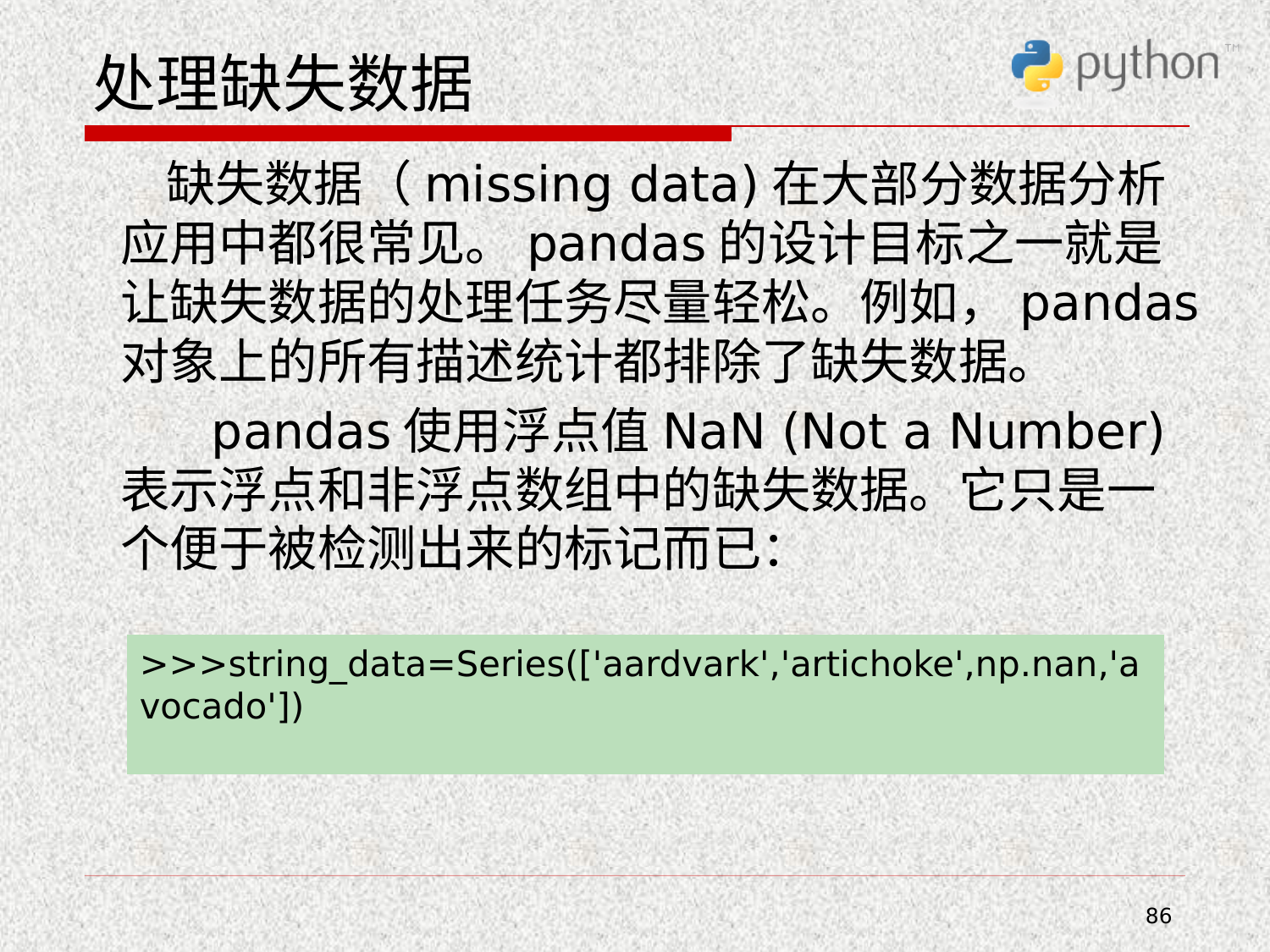

# 处理缺失数据
         缺失数据（missing data)在大部分数据分析应用中都很常见。pandas的设计目标之一就是让缺失数据的处理任务尽量轻松。例如，pandas对象上的所有描述统计都排除了缺失数据。
          pandas使用浮点值NaN (Not a Number)表示浮点和非浮点数组中的缺失数据。它只是一 个便于被检测出来的标记而已：

>>>string_data=Series(['aardvark','artichoke',np.nan,'avocado'])

86